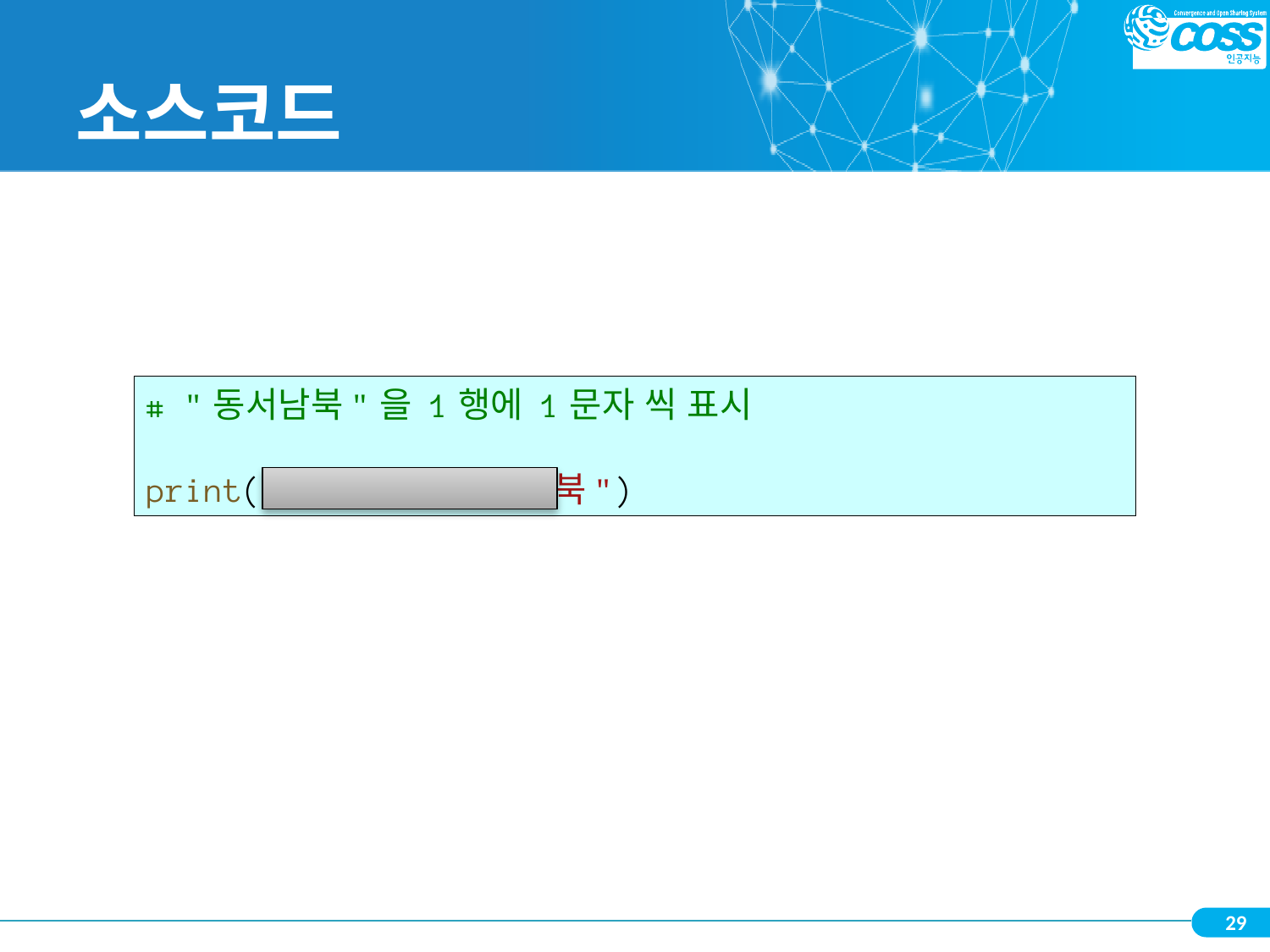

# 소스코드
# "동서남북"을 1행에 1문자 씩 표시
print("동\n서\n남\n북")